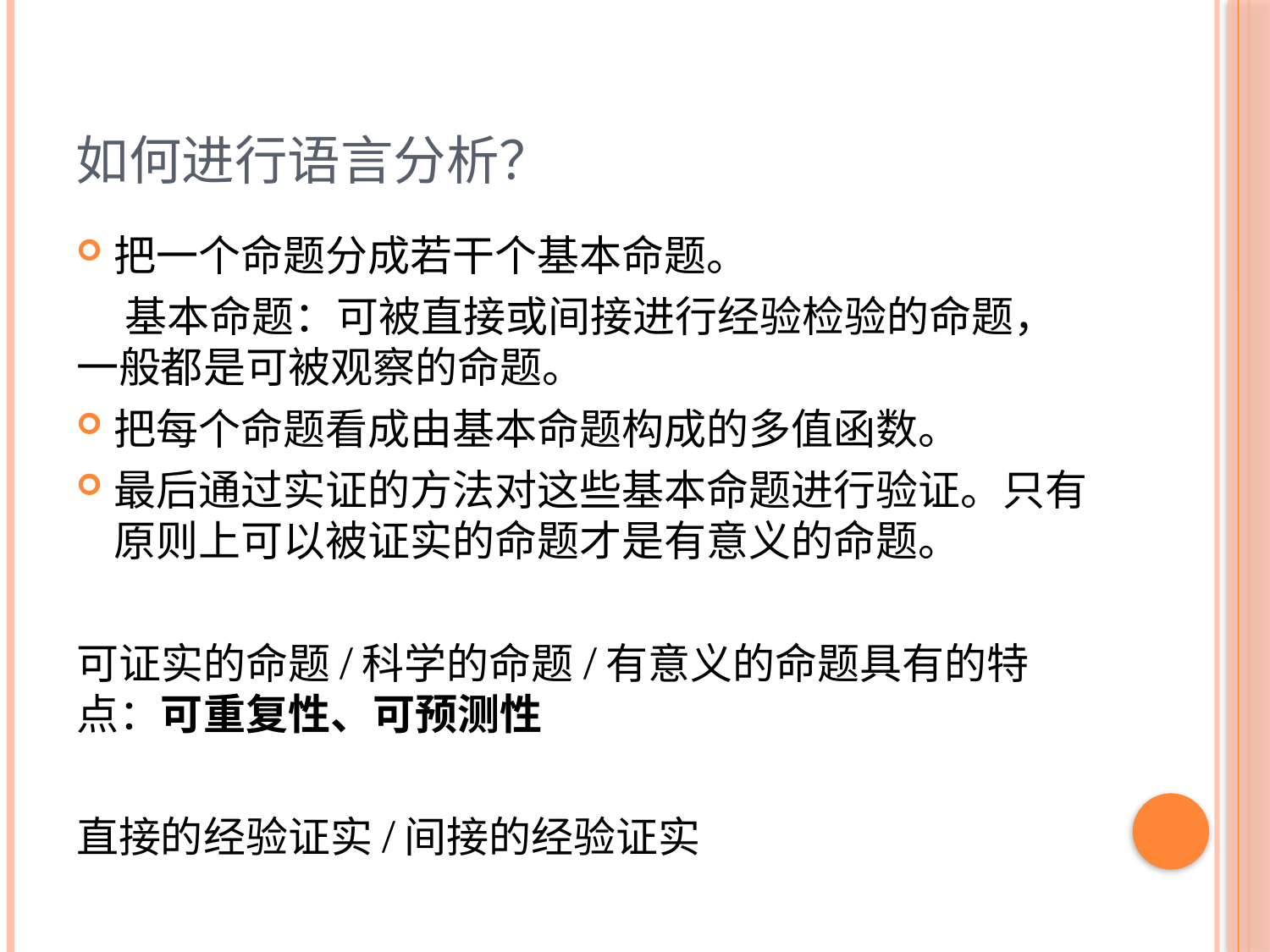

# 如何进行语言分析？
把一个命题分成若干个基本命题。
    基本命题：可被直接或间接进行经验检验的命题，一般都是可被观察的命题。
把每个命题看成由基本命题构成的多值函数。
最后通过实证的方法对这些基本命题进行验证。只有原则上可以被证实的命题才是有意义的命题。

可证实的命题/科学的命题/有意义的命题具有的特点：可重复性、可预测性

直接的经验证实/间接的经验证实